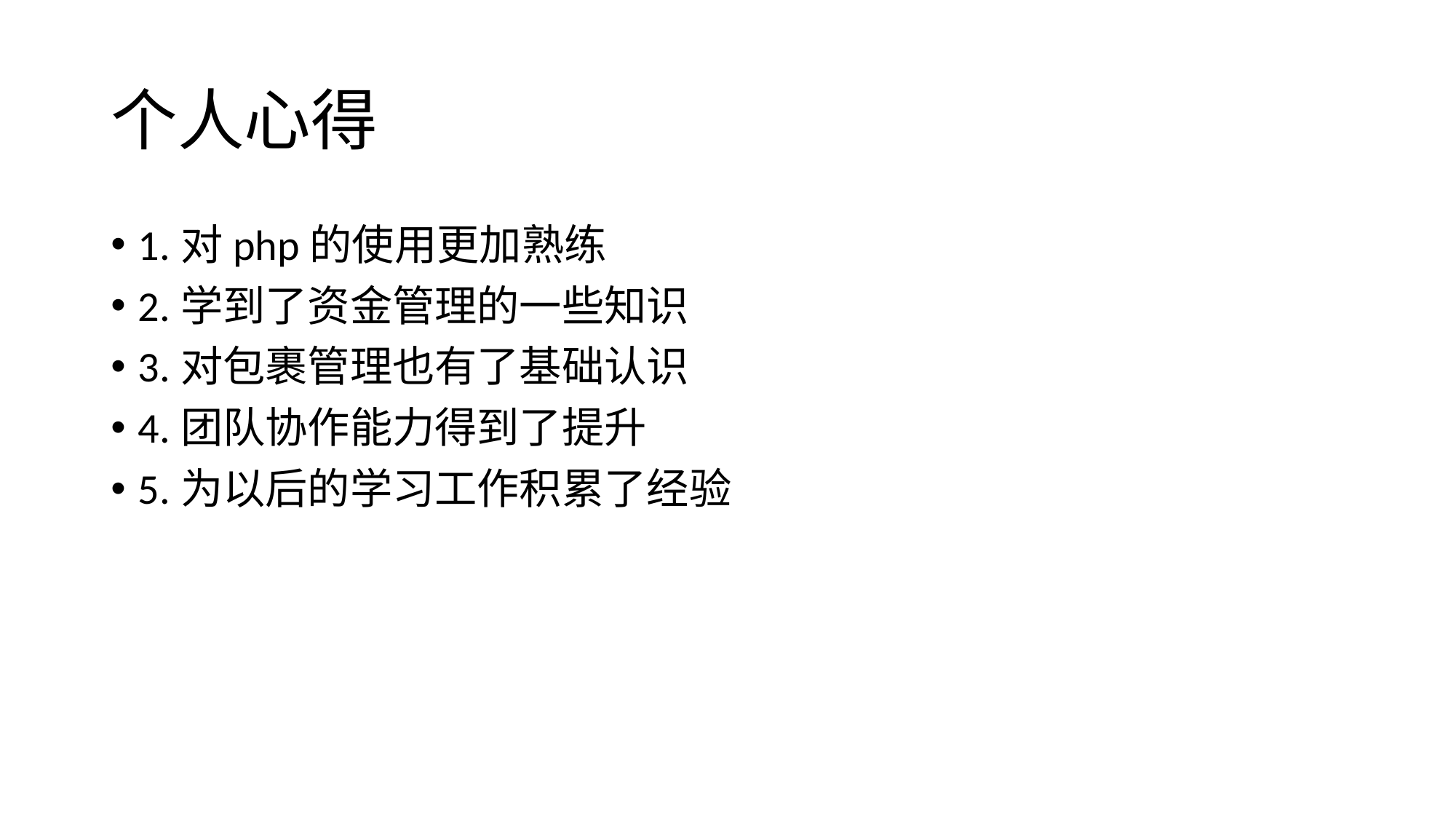

# 个人心得
1.对php的使用更加熟练
2.学到了资金管理的一些知识
3.对包裹管理也有了基础认识
4.团队协作能力得到了提升
5.为以后的学习工作积累了经验